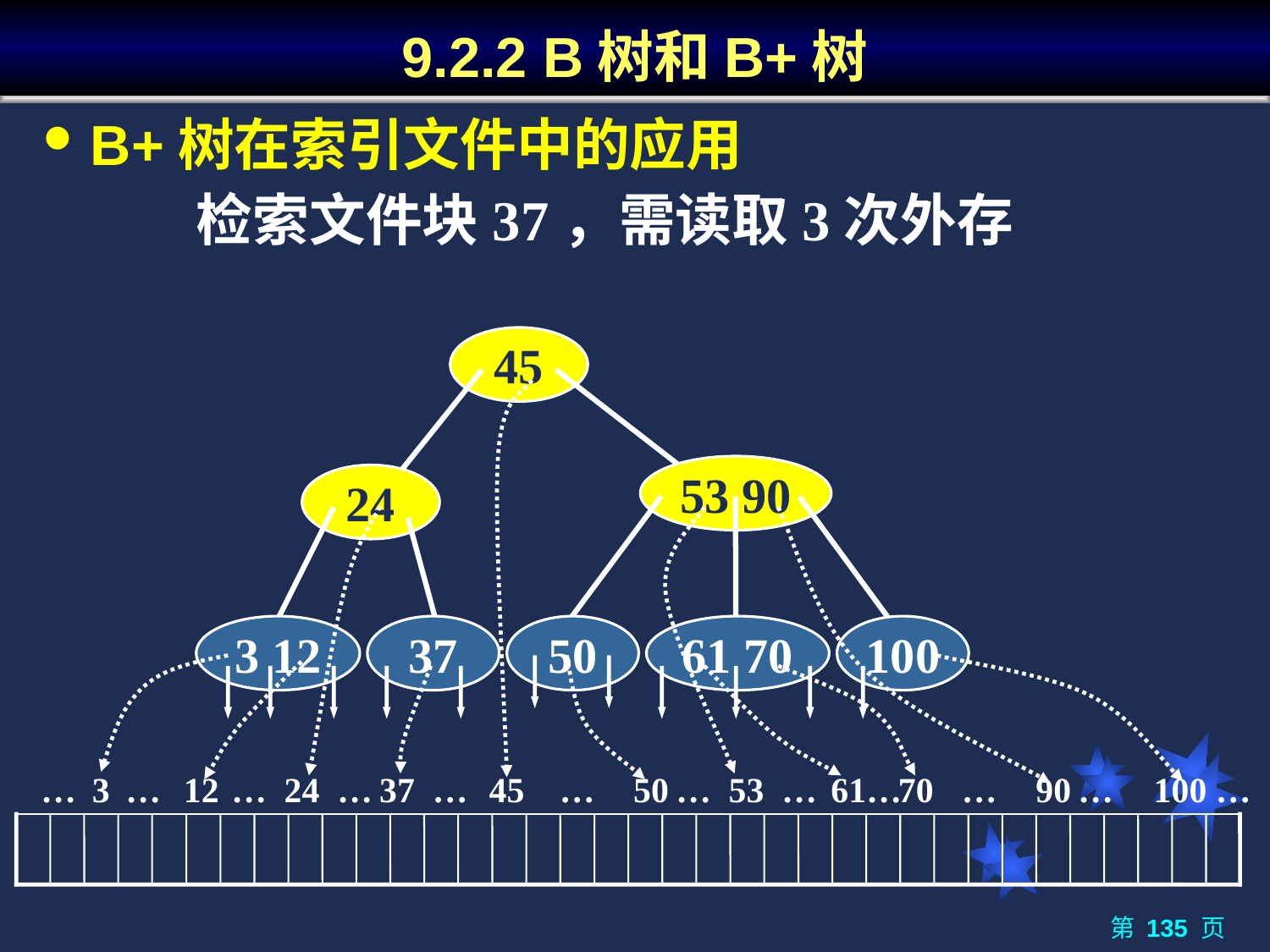

# 9.2.2 B树和B+树
B+树在索引文件中的应用
检索文件块37，需读取3次外存
45

53 90
24

3 12
37
50
61 70
100

…
3
…
12
…
24
…
37
…
45
…
50
…
53
…
61
…
70
…
90
…
100
…

第 135 页